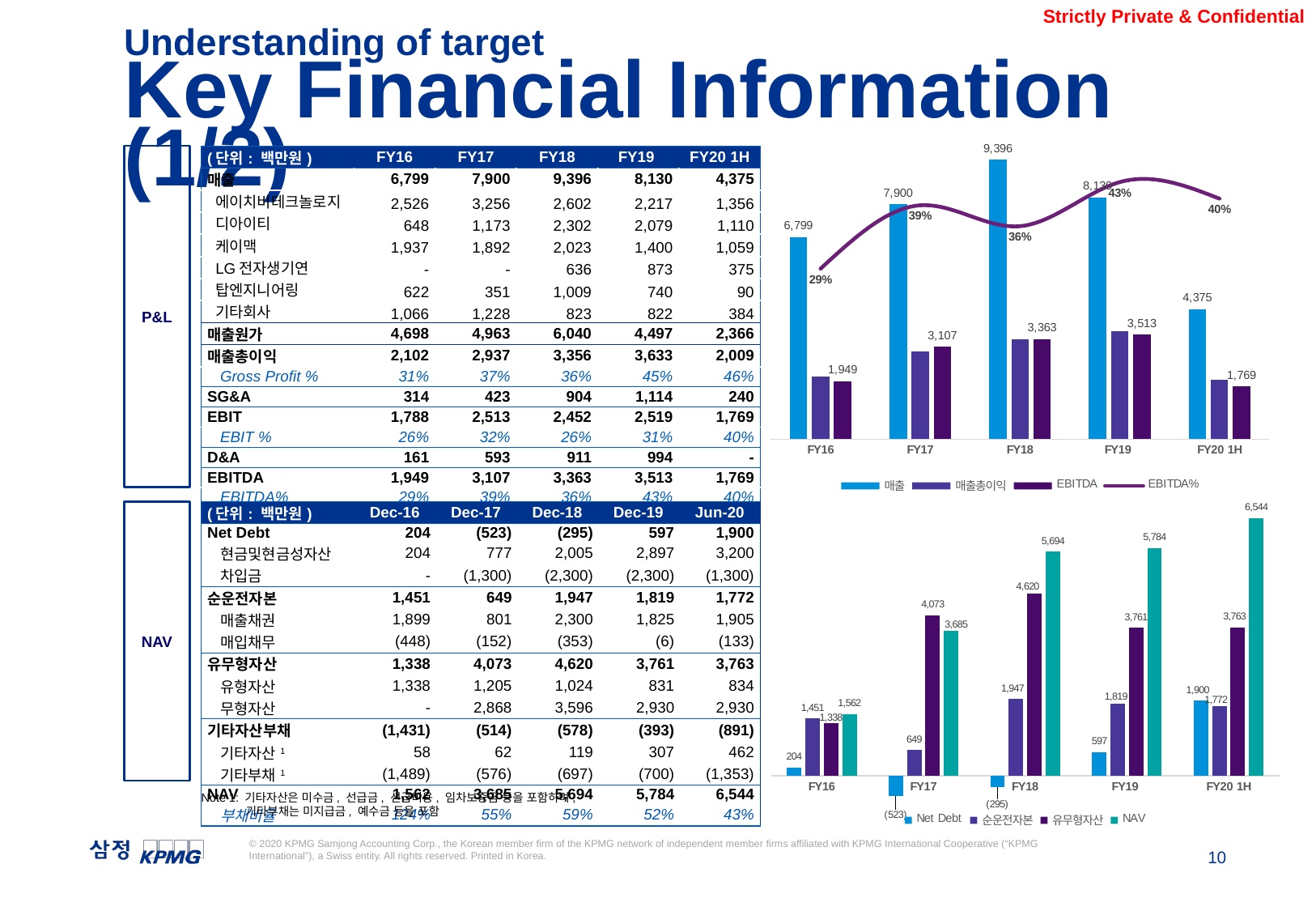

Understanding of target
Key Financial Information (1/2)

### Chart

| Category | 매출 | 매출총이익 | EBITDA | EBITDA% |
|---|---|---|---|---|
| FY16 | 6799.0 | 2102.0 | 1949.0 | 0.2866 |
| FY17 | 7900.0 | 2937.0 | 3107.0 | 0.3932 |
| FY18 | 9396.0 | 3356.0 | 3363.0 | 0.358 |
| FY19  | 8130.0 | 3633.0 | 3513.0 | 0.4321 |
| FY20 1H | 4374.50048 | 2008.6325619999998 | 1768.5914369999998 | 0.4042956321723846 |
P&L
| (단위: 백만원) | FY16 | FY17 | FY18 | FY19 | FY20 1H |
| --- | --- | --- | --- | --- | --- |
| 매출 | 6,799 | 7,900 | 9,396 | 8,130 | 4,375 |
| 에이치비테크놀로지 | 2,526 | 3,256 | 2,602 | 2,217 | 1,356 |
| 디아이티 | 648 | 1,173 | 2,302 | 2,079 | 1,110 |
| 케이맥 | 1,937 | 1,892 | 2,023 | 1,400 | 1,059 |
| LG전자생기연 | - | - | 636 | 873 | 375 |
| 탑엔지니어링 | 622 | 351 | 1,009 | 740 | 90 |
| 기타회사 | 1,066 | 1,228 | 823 | 822 | 384 |
| 매출원가 | 4,698 | 4,963 | 6,040 | 4,497 | 2,366 |
| 매출총이익 | 2,102 | 2,937 | 3,356 | 3,633 | 2,009 |
| Gross Profit % | 31% | 37% | 36% | 45% | 46% |
| SG&A | 314 | 423 | 904 | 1,114 | 240 |
| EBIT | 1,788 | 2,513 | 2,452 | 2,519 | 1,769 |
| EBIT % | 26% | 32% | 26% | 31% | 40% |
| D&A | 161 | 593 | 911 | 994 | - |
| EBITDA | 1,949 | 3,107 | 3,363 | 3,513 | 1,769 |
| EBITDA% | 29% | 39% | 36% | 43% | 40% |

### Chart

| Category | Net Debt | 순운전자본 | 유무형자산 | NAV |
|---|---|---|---|---|
| FY16 | 204.0 | 1451.0 | 1338.0 | 1562.0 |
| FY17 | -523.0 | 649.0 | 4073.0 | 3685.0 |
| FY18 | -295.0 | 1947.0 | 4620.0 | 5694.0 |
| FY19  | 597.0 | 1819.0 | 3761.0 | 5784.0 |
| FY20 1H | 1900.0 | 1772.0 | 3763.300982 | 6544.072003270001 |
| (단위: 백만원) | Dec-16 | Dec-17 | Dec-18 | Dec-19 | Jun-20 |
| --- | --- | --- | --- | --- | --- |
| Net Debt | 204 | (523) | (295) | 597 | 1,900 |
| 현금및현금성자산 | 204 | 777 | 2,005 | 2,897 | 3,200 |
| 차입금 | - | (1,300) | (2,300) | (2,300) | (1,300) |
| 순운전자본 | 1,451 | 649 | 1,947 | 1,819 | 1,772 |
| 매출채권 | 1,899 | 801 | 2,300 | 1,825 | 1,905 |
| 매입채무 | (448) | (152) | (353) | (6) | (133) |
| 유무형자산 | 1,338 | 4,073 | 4,620 | 3,761 | 3,763 |
| 유형자산 | 1,338 | 1,205 | 1,024 | 831 | 834 |
| 무형자산 | - | 2,868 | 3,596 | 2,930 | 2,930 |
| 기타자산부채 | (1,431) | (514) | (578) | (393) | (891) |
| 기타자산1 | 58 | 62 | 119 | 307 | 462 |
| 기타부채1 | (1,489) | (576) | (697) | (700) | (1,353) |
| NAV | 1,562 | 3,685 | 5,694 | 5,784 | 6,544 |
| 부채비율 | 124% | 55% | 59% | 52% | 43% |
NAV
Note 1: 기타자산은 미수금, 선급금, 선급비용, 임차보증금 등을 포함하며,
             기타부채는 미지급금, 예수금 등을 포함